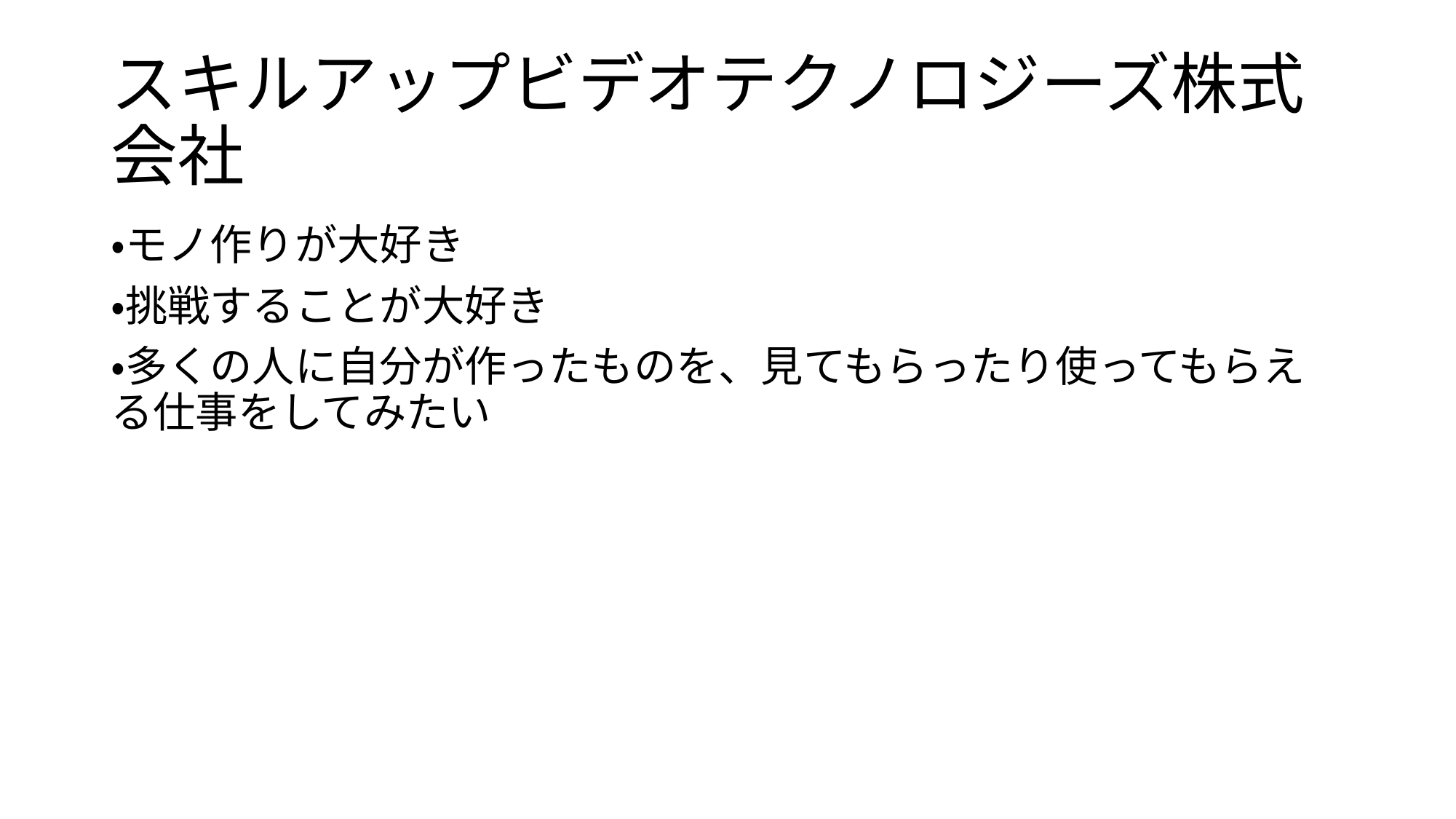

# スキルアップビデオテクノロジーズ株式会社
・モノ作りが大好き
・挑戦することが大好き
・多くの人に自分が作ったものを、見てもらったり使ってもらえる仕事をしてみたい